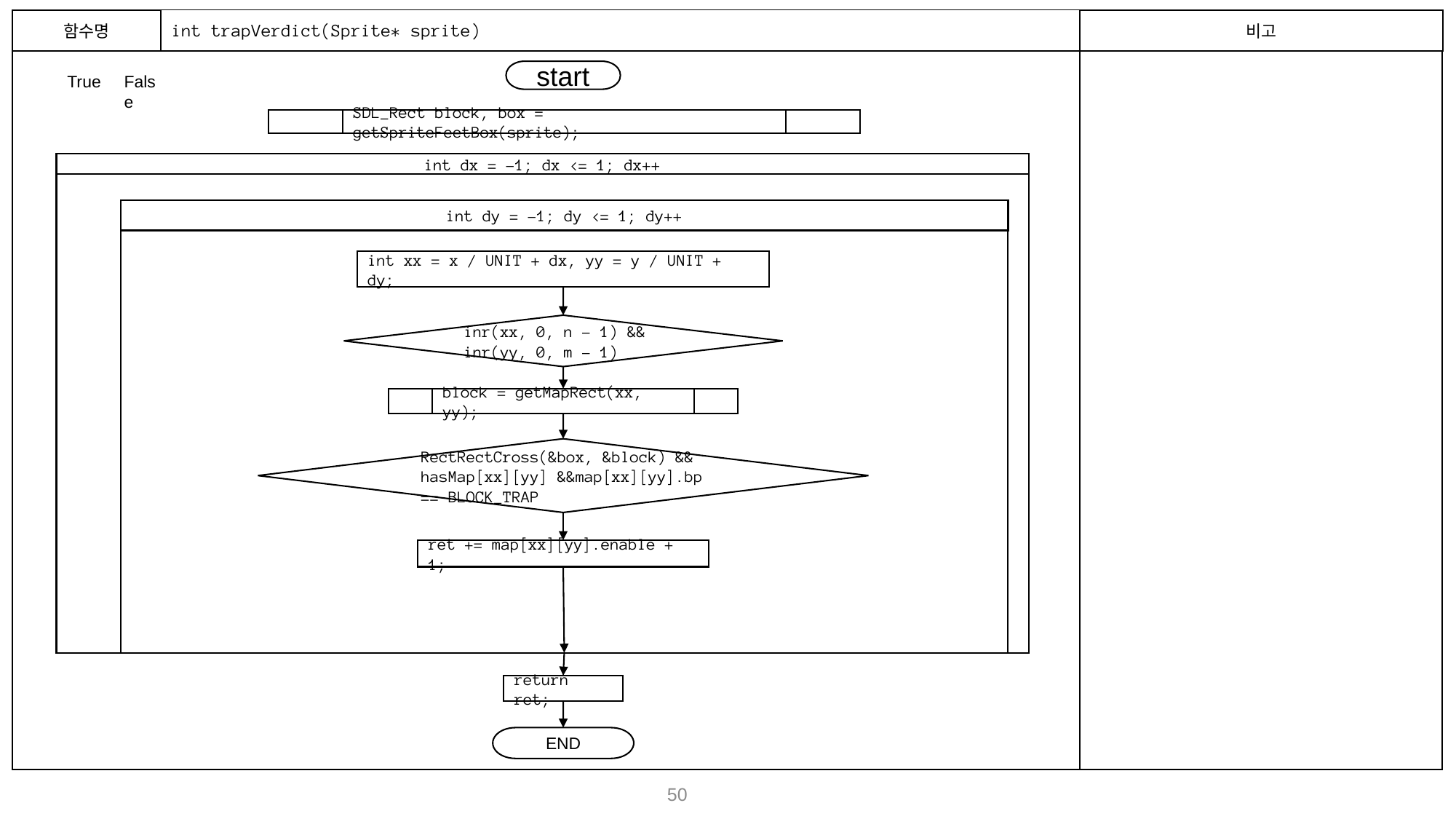

함수명
# int trapVerdict(Sprite* sprite)
비고

start
True
False
SDL_Rect block, box = getSpriteFeetBox(sprite);

int dx = -1; dx <= 1; dx++

int dy = -1; dy <= 1; dy++
int xx = x / UNIT + dx, yy = y / UNIT + dy;
inr(xx, 0, n - 1) && inr(yy, 0, m - 1)
block = getMapRect(xx, yy);
RectRectCross(&box, &block) && hasMap[xx][yy] &&map[xx][yy].bp == BLOCK_TRAP
ret += map[xx][yy].enable + 1;
return ret;
END
50